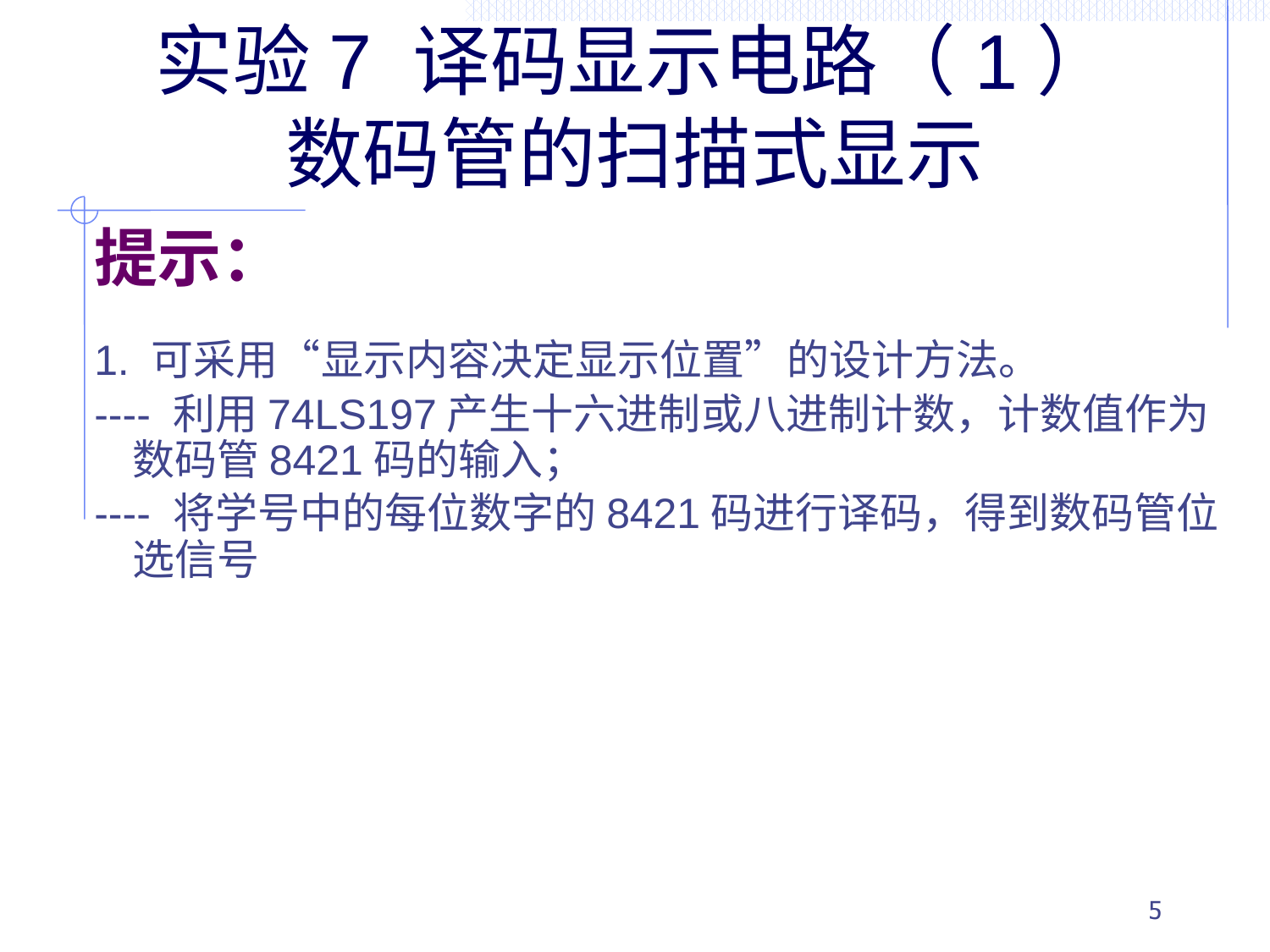

实验7 译码显示电路（1）
数码管的扫描式显示
提示：
1. 可采用“显示内容决定显示位置”的设计方法。
---- 利用74LS197产生十六进制或八进制计数，计数值作为数码管8421码的输入；
---- 将学号中的每位数字的8421码进行译码，得到数码管位选信号

5